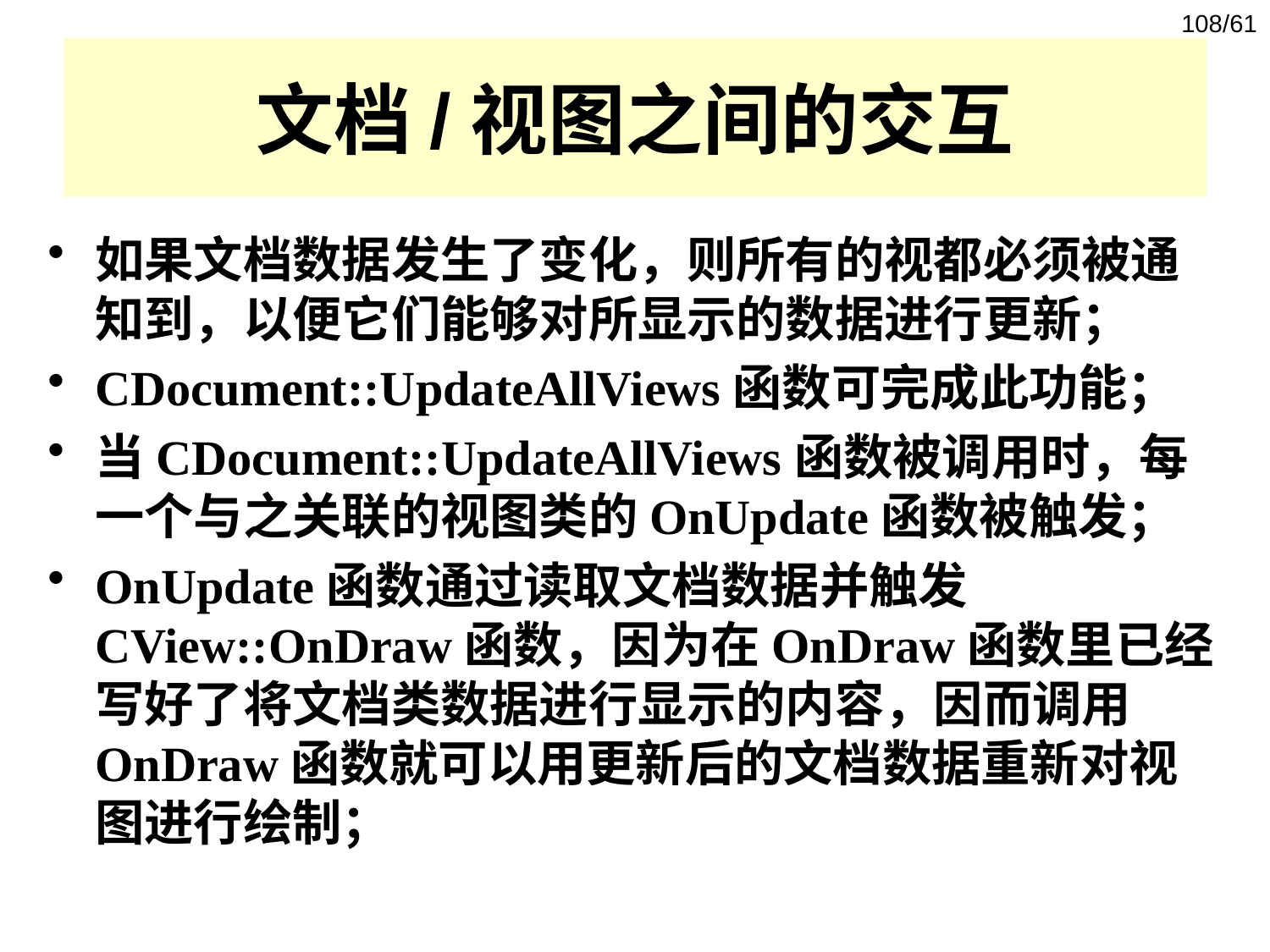

108/61
# 文档/视图之间的交互
如果文档数据发生了变化，则所有的视都必须被通知到，以便它们能够对所显示的数据进行更新；
CDocument::UpdateAllViews函数可完成此功能；
当CDocument::UpdateAllViews函数被调用时，每一个与之关联的视图类的OnUpdate函数被触发；
OnUpdate函数通过读取文档数据并触发CView::OnDraw函数，因为在OnDraw函数里已经写好了将文档类数据进行显示的内容，因而调用OnDraw函数就可以用更新后的文档数据重新对视图进行绘制；